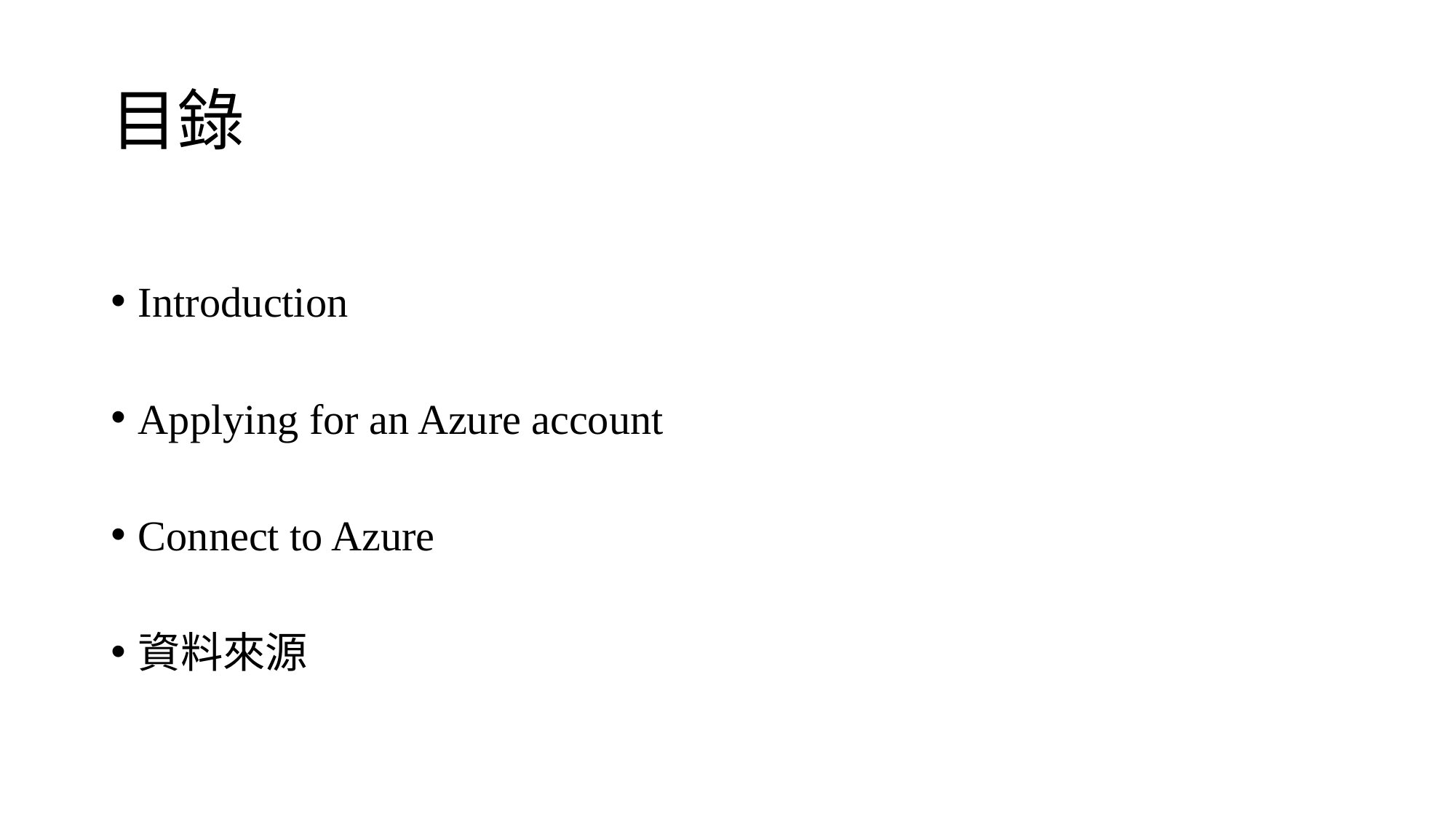

# 目錄
Introduction
Applying for an Azure account
Connect to Azure
資料來源